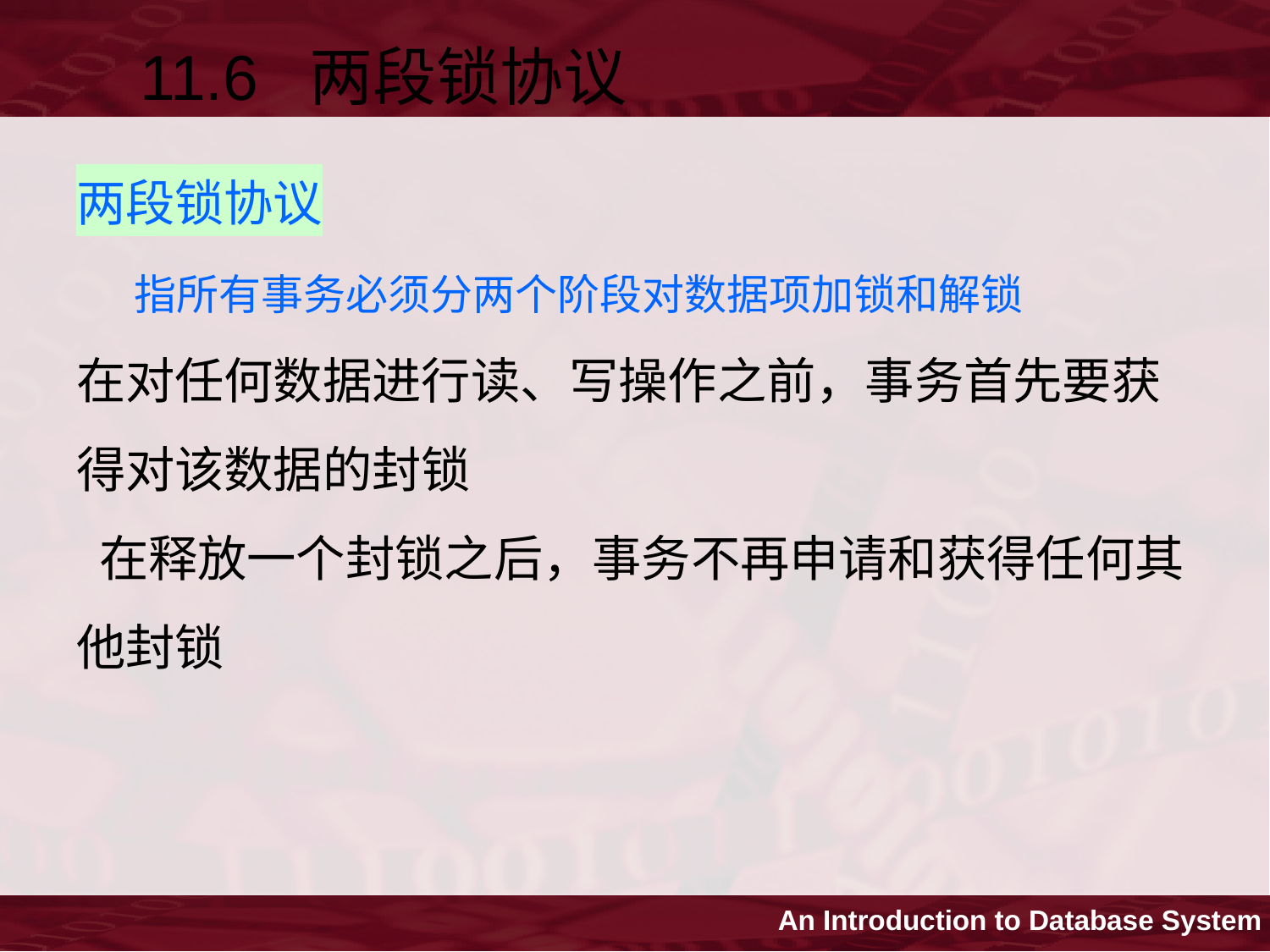

11.6  两段锁协议
两段锁协议
     指所有事务必须分两个阶段对数据项加锁和解锁
在对任何数据进行读、写操作之前，事务首先要获得对该数据的封锁
 在释放一个封锁之后，事务不再申请和获得任何其他封锁